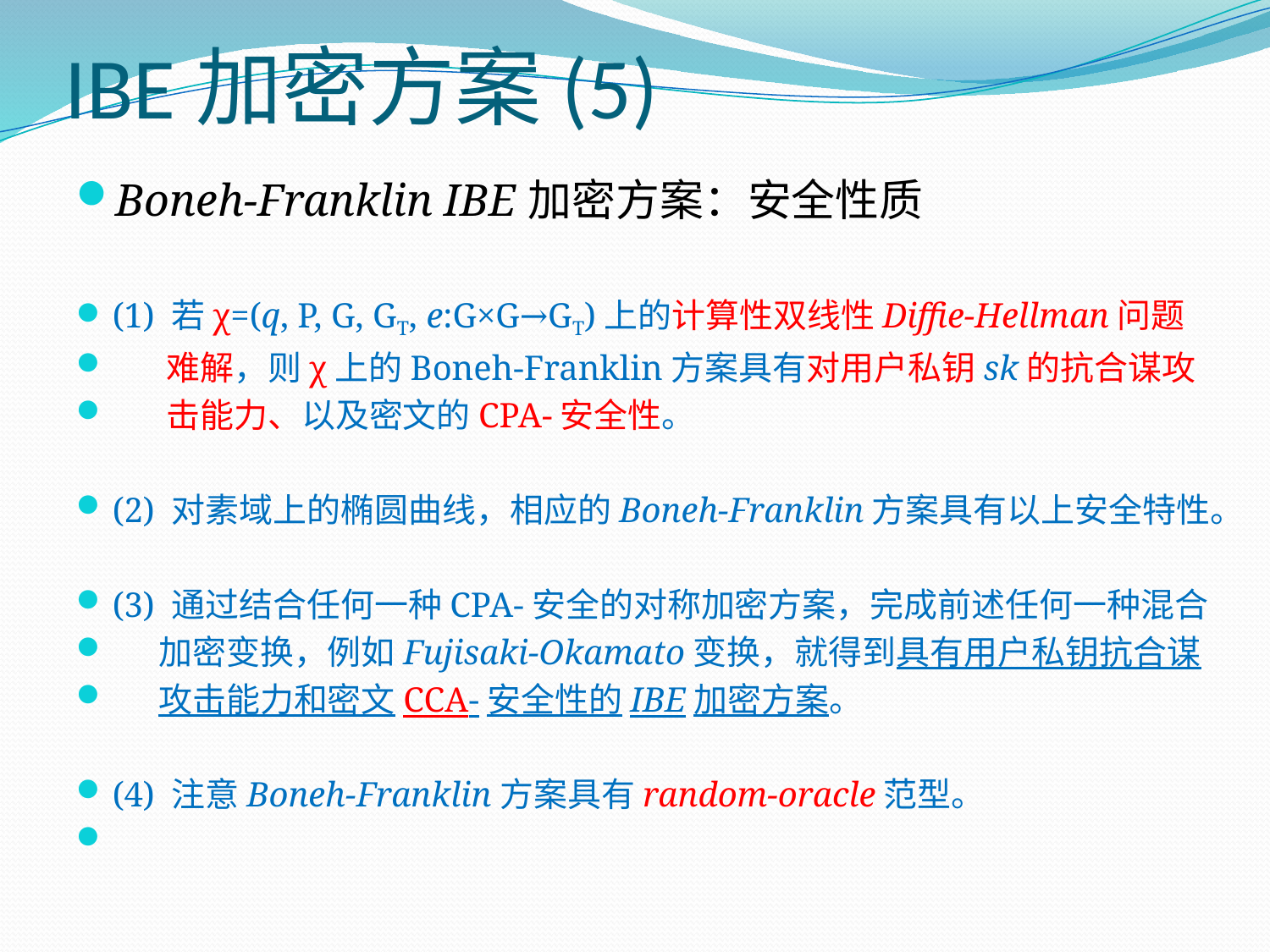

# IBE加密方案(5)
Boneh-Franklin IBE加密方案：安全性质

(1) 若χ=(q, P, G, GT, e:G×G→GT)上的计算性双线性Diffie-Hellman问题
      难解，则χ上的Boneh-Franklin方案具有对用户私钥sk的抗合谋攻
      击能力、以及密文的CPA-安全性。

(2) 对素域上的椭圆曲线，相应的Boneh-Franklin方案具有以上安全特性。

(3) 通过结合任何一种CPA-安全的对称加密方案，完成前述任何一种混合
     加密变换，例如Fujisaki-Okamato变换，就得到具有用户私钥抗合谋
     攻击能力和密文CCA-安全性的IBE加密方案。

(4) 注意Boneh-Franklin方案具有random-oracle范型。